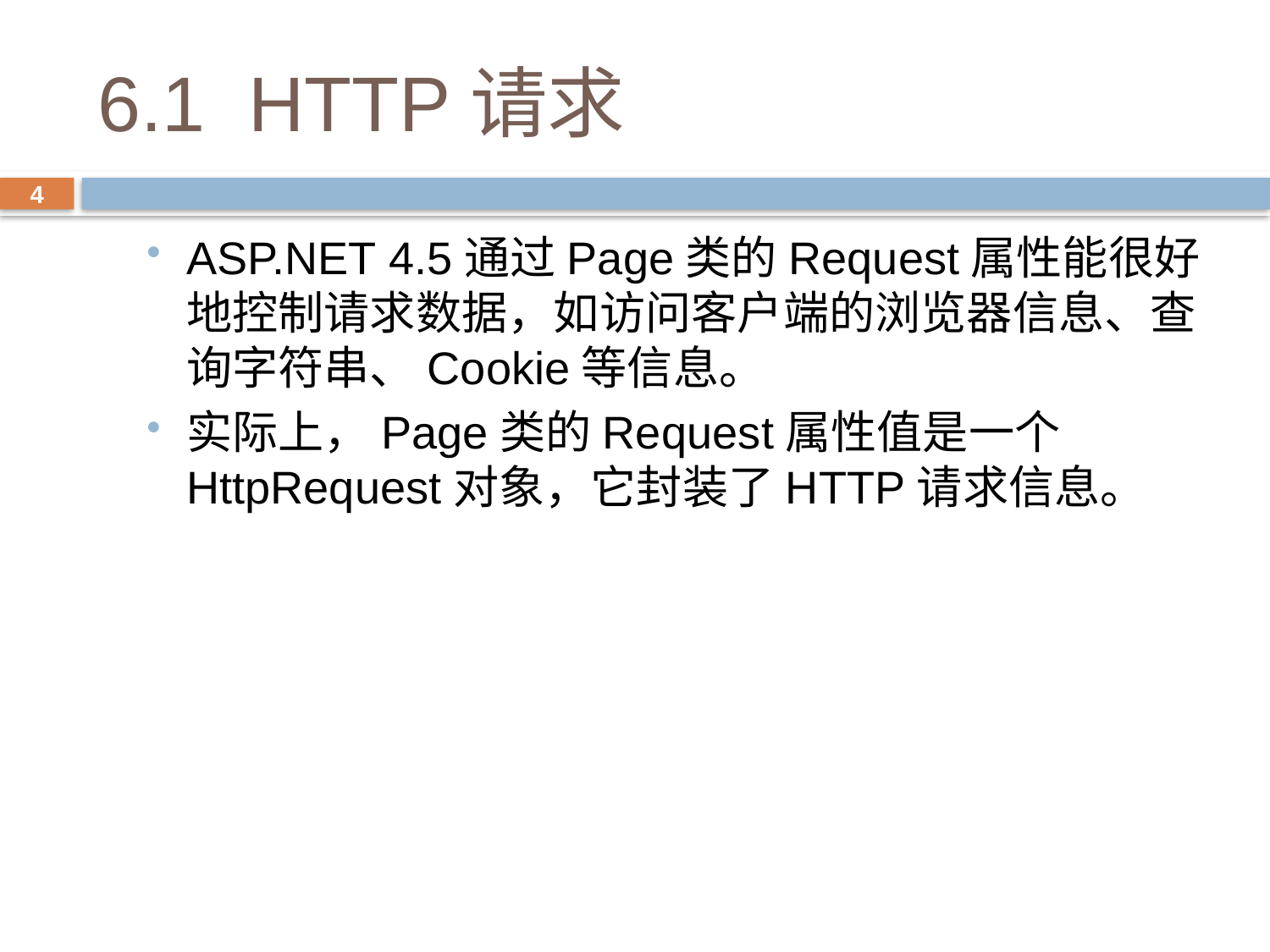

# 6.1  HTTP请求
4
ASP.NET 4.5通过Page类的Request属性能很好地控制请求数据，如访问客户端的浏览器信息、查询字符串、Cookie等信息。
实际上，Page类的Request属性值是一个HttpRequest对象，它封装了HTTP请求信息。